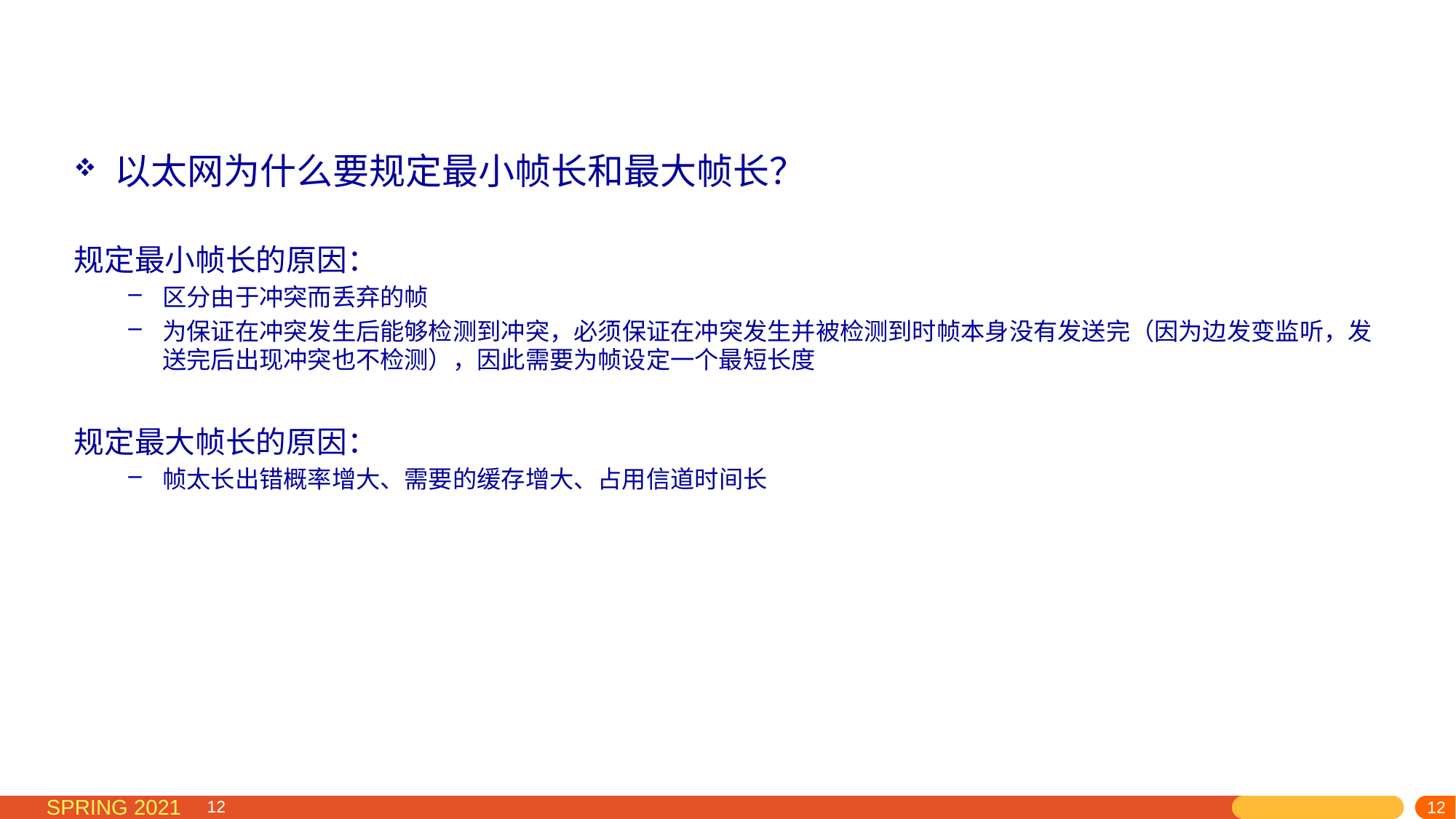

#
以太网为什么要规定最小帧长和最大帧长？

规定最小帧长的原因：
区分由于冲突而丢弃的帧
为保证在冲突发生后能够检测到冲突，必须保证在冲突发生并被检测到时帧本身没有发送完（因为边发变监听，发送完后出现冲突也不检测），因此需要为帧设定一个最短长度

规定最大帧长的原因：
帧太长出错概率增大、需要的缓存增大、占用信道时间长